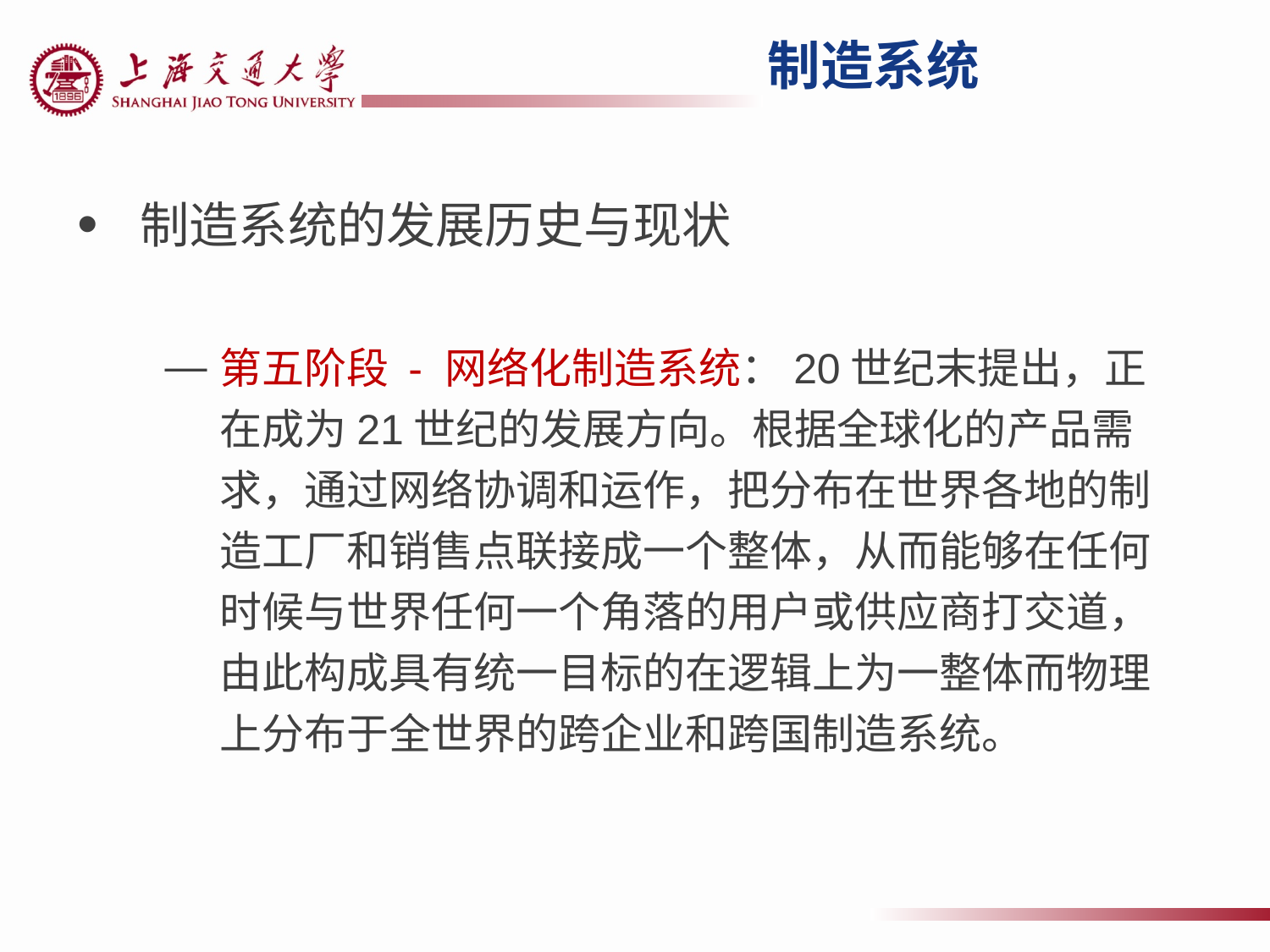

制造系统
制造系统的发展历史与现状

第五阶段 - 网络化制造系统：20世纪末提出，正在成为21世纪的发展方向。根据全球化的产品需求，通过网络协调和运作，把分布在世界各地的制造工厂和销售点联接成一个整体，从而能够在任何时候与世界任何一个角落的用户或供应商打交道，由此构成具有统一目标的在逻辑上为一整体而物理上分布于全世界的跨企业和跨国制造系统。